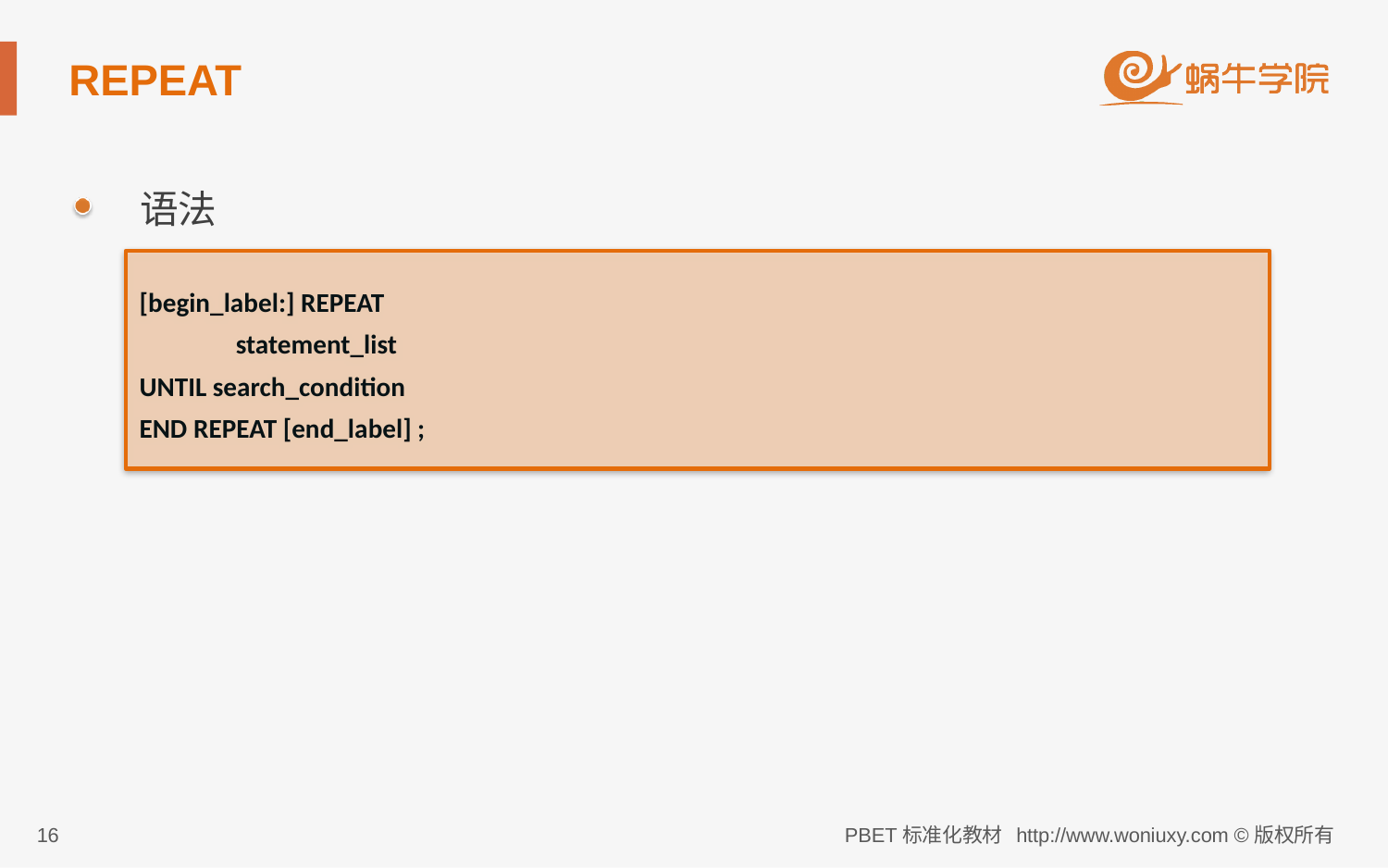

# REPEAT
语法

[begin_label:] REPEAT
                statement_list
UNTIL search_condition
END REPEAT [end_label] ;